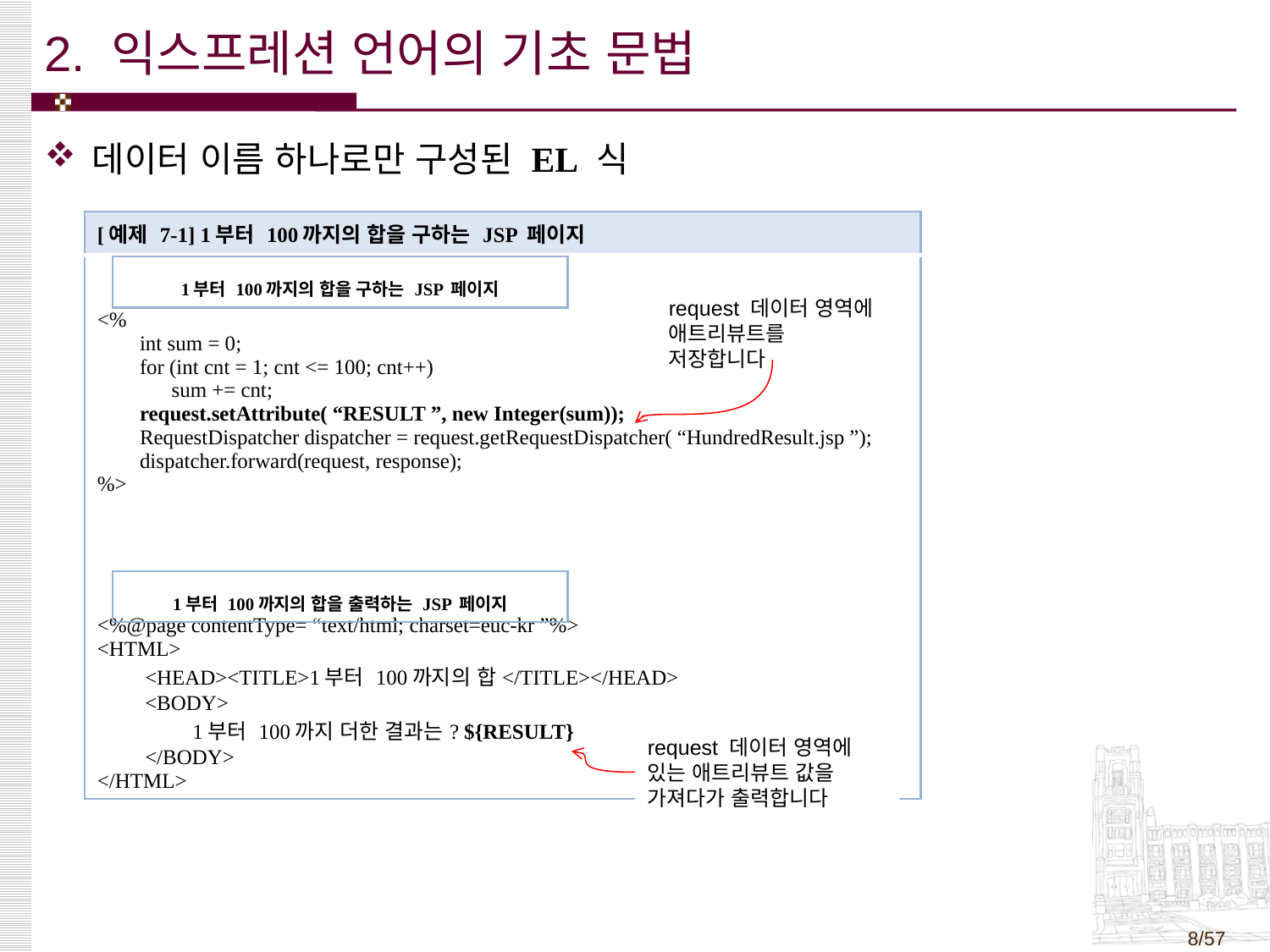

# 2. 익스프레션 언어의 기초 문법
데이터 이름 하나로만 구성된 EL 식

| [예제 7-1] 1부터 100까지의 합을 구하는 JSP 페이지 |
| --- |
| <% int sum = 0; for (int cnt = 1; cnt <= 100; cnt++) sum += cnt; request.setAttribute( “RESULT ”, new Integer(sum)); RequestDispatcher dispatcher = request.getRequestDispatcher( “HundredResult.jsp ”); dispatcher.forward(request, response); %> <%@page contentType= “text/html; charset=euc-kr ”%> <HTML> <HEAD><TITLE>1부터 100까지의 합</TITLE></HEAD> <BODY> 1부터 100까지 더한 결과는? ${RESULT} </BODY> </HTML> |
| 1부터 100까지의 합을 구하는 JSP 페이지 |
| --- |
request 데이터 영역에 애트리뷰트를 저장합니다
| 1부터 100까지의 합을 출력하는 JSP 페이지 |
| --- |
request 데이터 영역에 있는 애트리뷰트 값을 가져다가 출력합니다